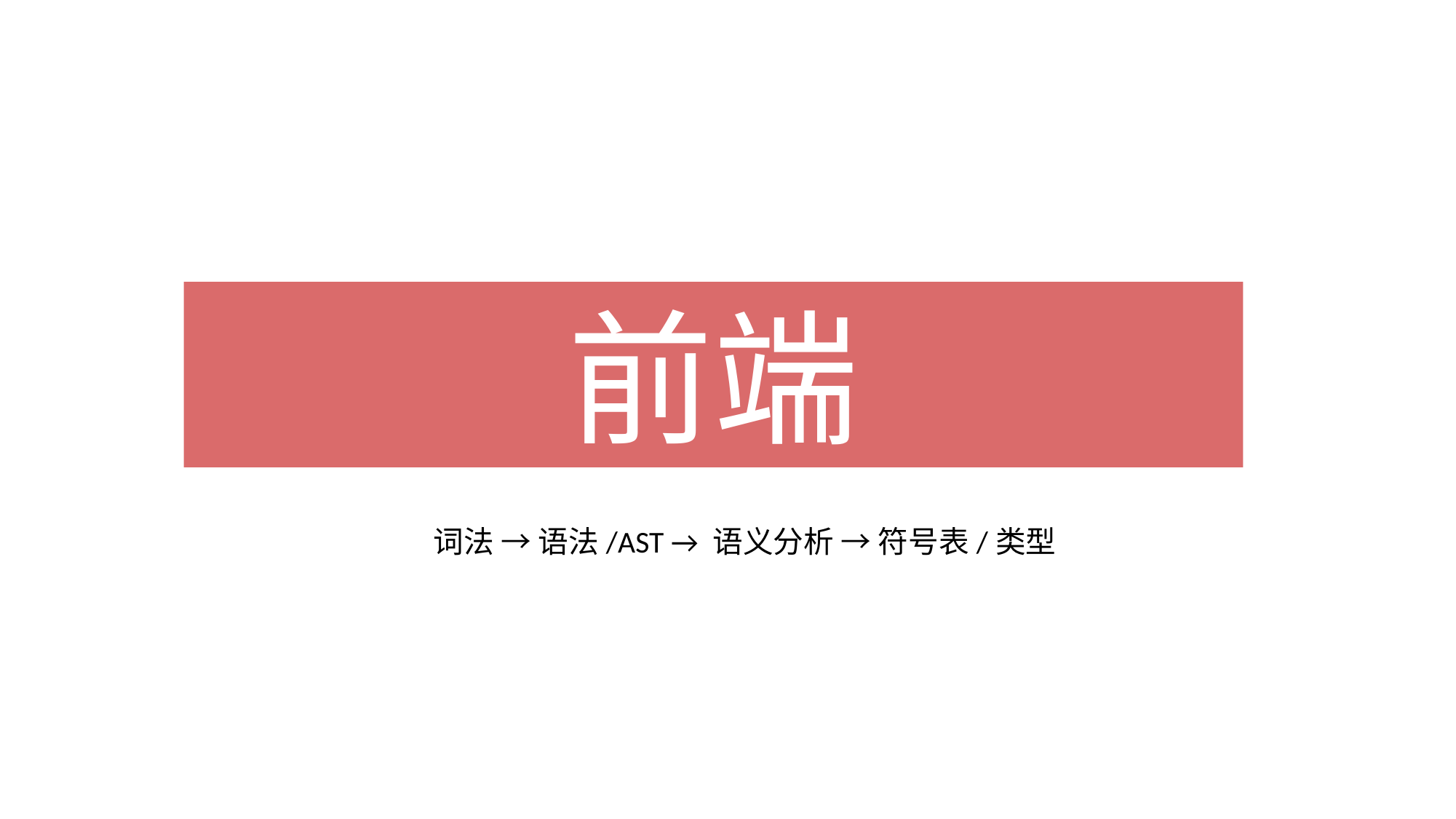

前端
词法 → 语法/AST → 语义分析 → 符号表/类型